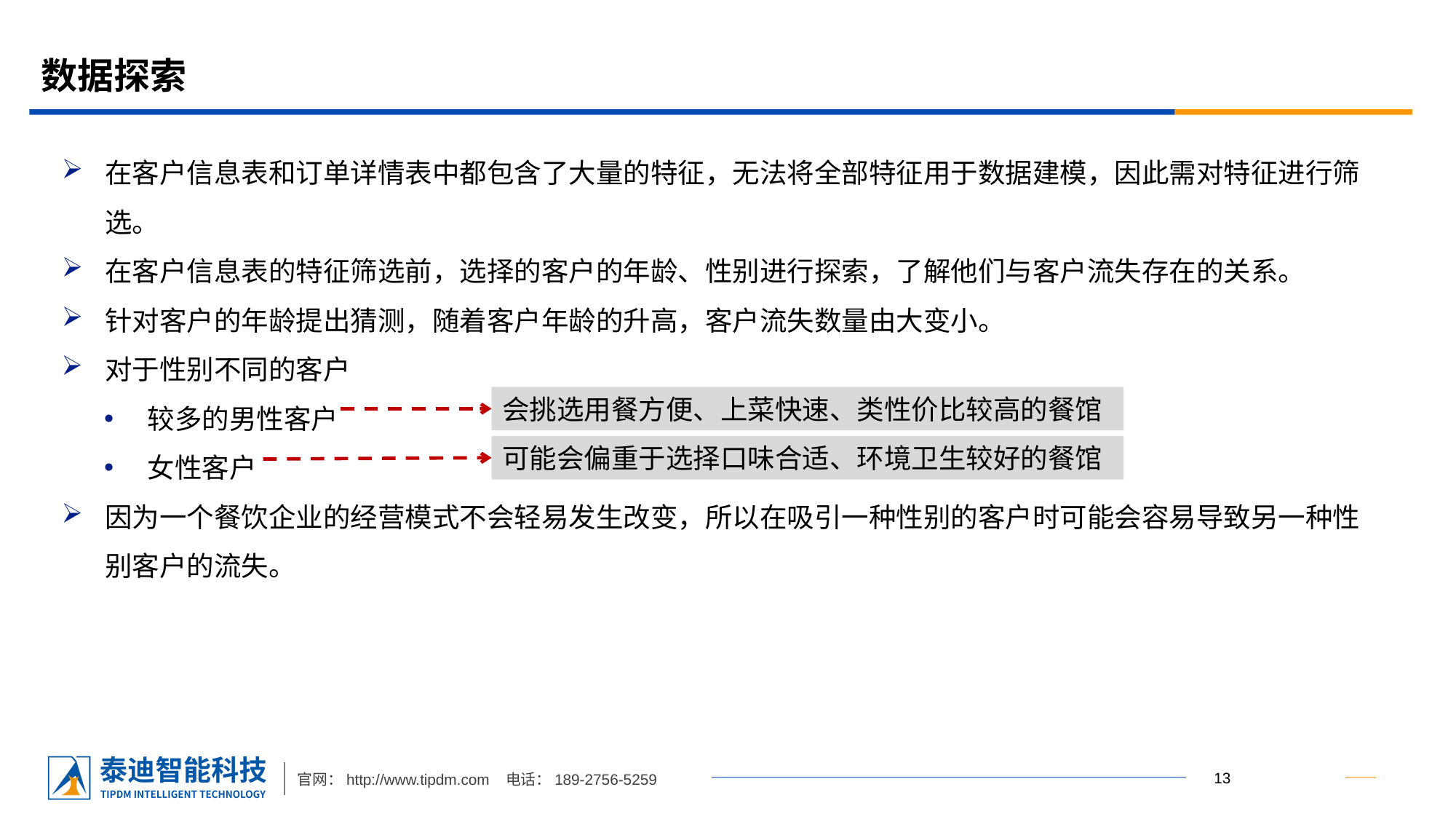

# 数据探索
在客户信息表和订单详情表中都包含了大量的特征，无法将全部特征用于数据建模，因此需对特征进行筛选。
在客户信息表的特征筛选前，选择的客户的年龄、性别进行探索，了解他们与客户流失存在的关系。
针对客户的年龄提出猜测，随着客户年龄的升高，客户流失数量由大变小。

对于性别不同的客户
较多的男性客户
女性客户
因为一个餐饮企业的经营模式不会轻易发生改变，所以在吸引一种性别的客户时可能会容易导致另一种性别客户的流失。
会挑选用餐方便、上菜快速、类性价比较高的餐馆
可能会偏重于选择口味合适、环境卫生较好的餐馆